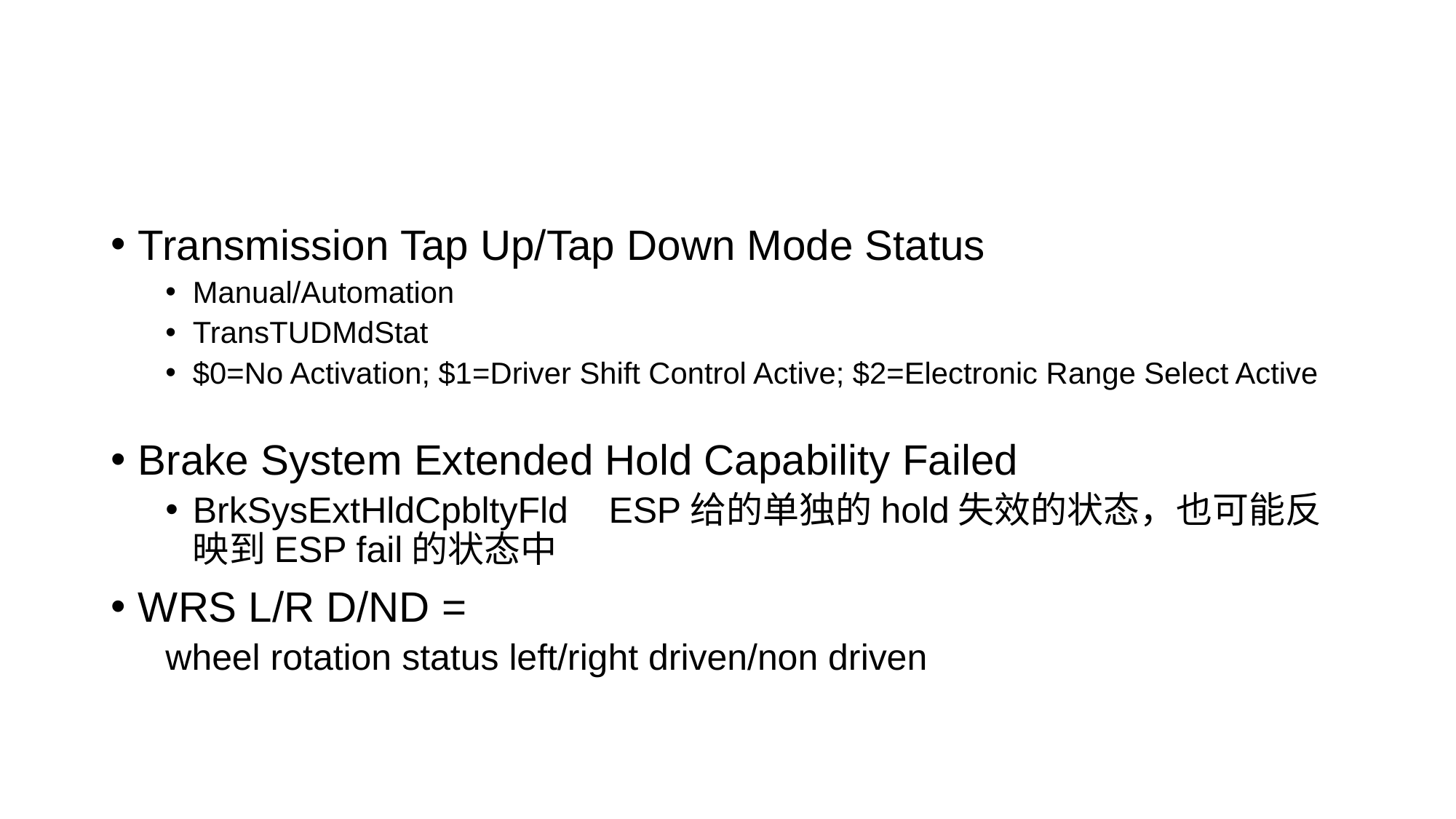

#
Transmission Tap Up/Tap Down Mode Status
Manual/Automation
TransTUDMdStat
$0=No Activation; $1=Driver Shift Control Active; $2=Electronic Range Select Active
Brake System Extended Hold Capability Failed
BrkSysExtHldCpbltyFld    ESP给的单独的hold失效的状态，也可能反映到ESP fail的状态中
WRS L/R D/ND =
wheel rotation status left/right driven/non driven